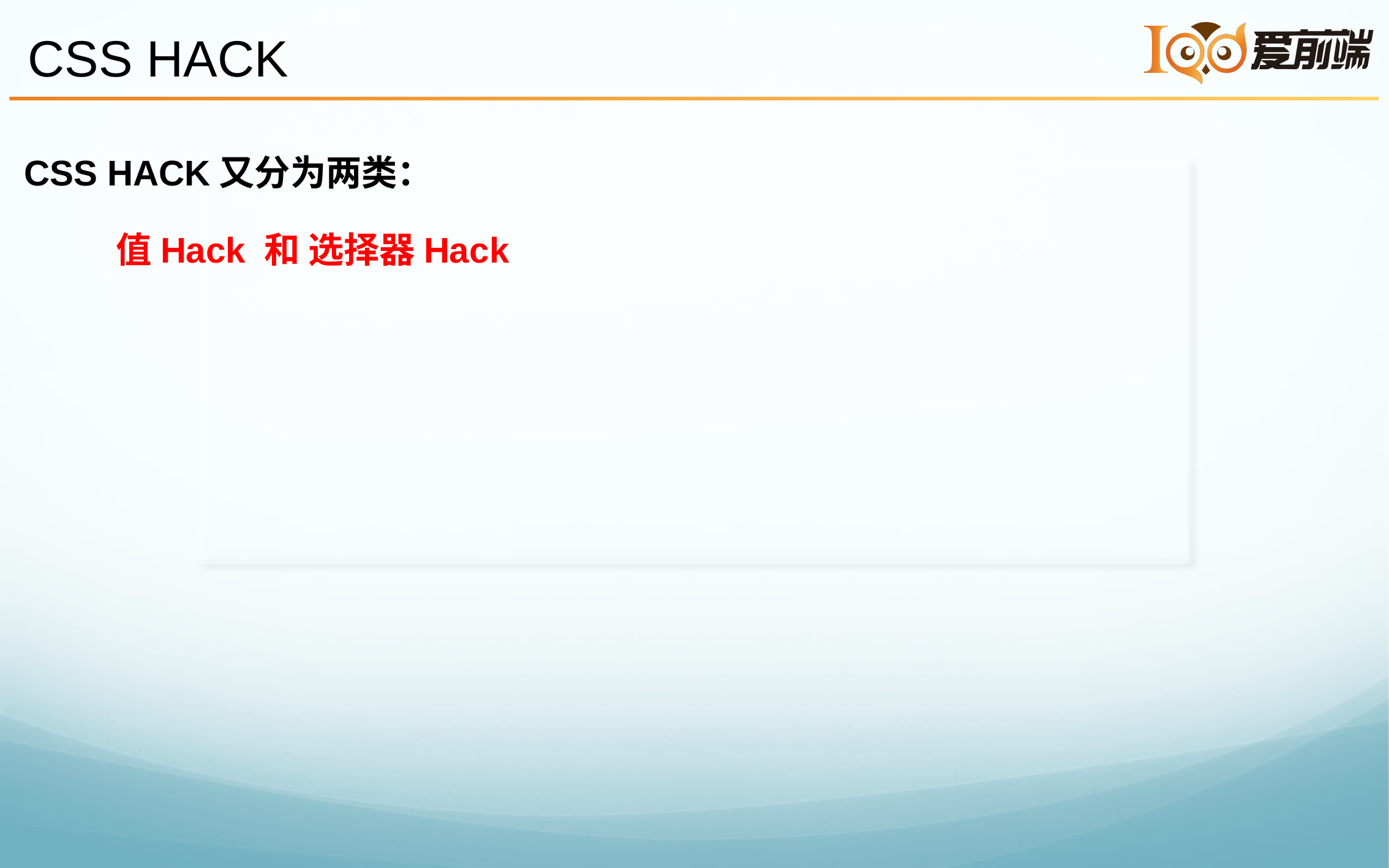

CSS HACK

CSS HACK又分为两类：
	值Hack 和 选择器Hack